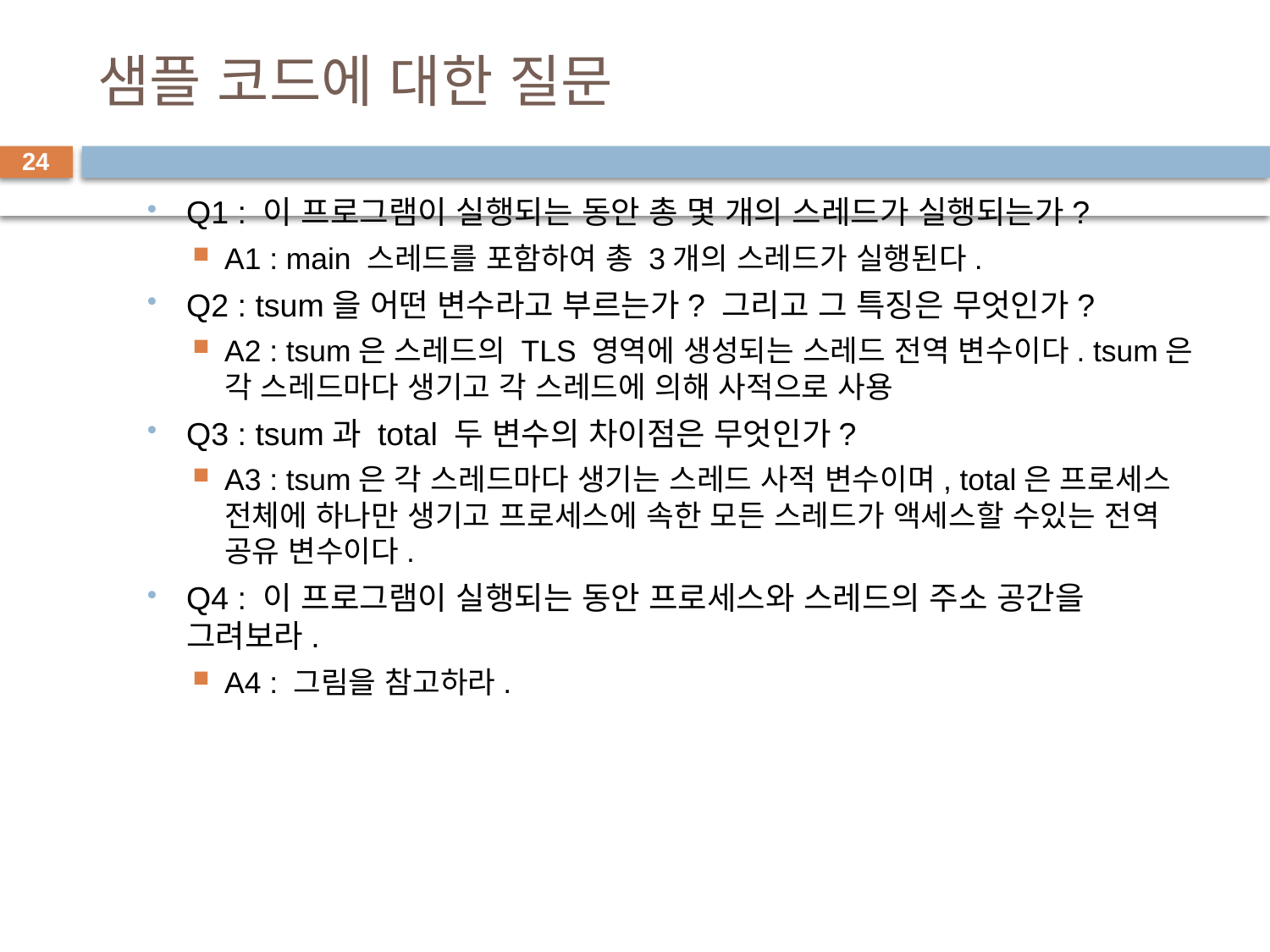

# 샘플 코드에 대한 질문
24
Q1 : 이 프로그램이 실행되는 동안 총 몇 개의 스레드가 실행되는가?
A1 : main 스레드를 포함하여 총 3개의 스레드가 실행된다.
Q2 : tsum을 어떤 변수라고 부르는가? 그리고 그 특징은 무엇인가?
A2 : tsum은 스레드의 TLS 영역에 생성되는 스레드 전역 변수이다. tsum은 각 스레드마다 생기고 각 스레드에 의해 사적으로 사용
Q3 : tsum과 total 두 변수의 차이점은 무엇인가?
A3 : tsum은 각 스레드마다 생기는 스레드 사적 변수이며, total은 프로세스 전체에 하나만 생기고 프로세스에 속한 모든 스레드가 액세스할 수있는 전역 공유 변수이다.
Q4 : 이 프로그램이 실행되는 동안 프로세스와 스레드의 주소 공간을 그려보라.
A4 : 그림을 참고하라.